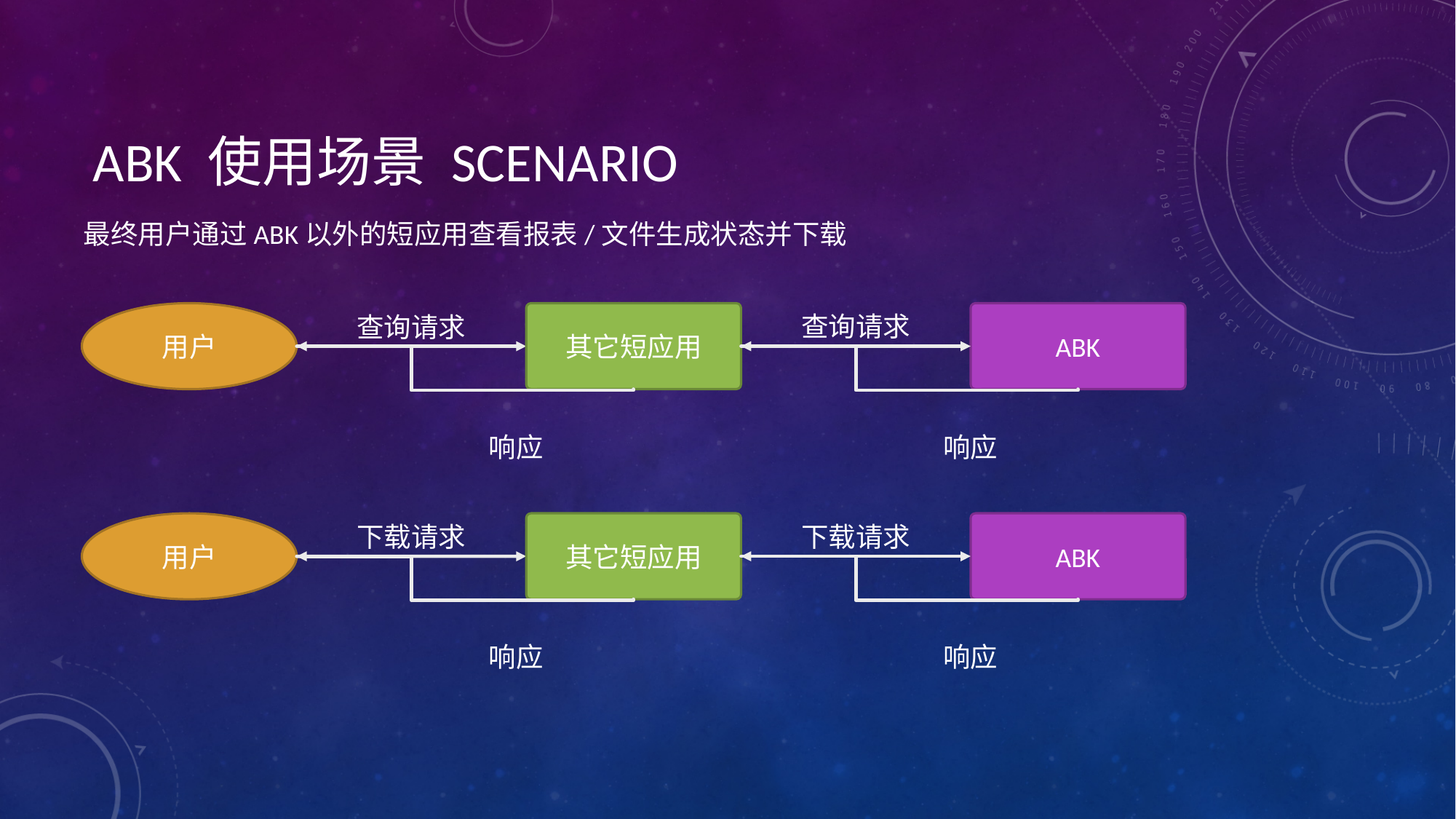

# ABK 使用场景 scenario
最终用户通过ABK以外的短应用查看报表/文件生成状态并下载
用户
其它短应用
ABK
查询请求
查询请求
响应
响应
用户
其它短应用
ABK
下载请求
下载请求
响应
响应